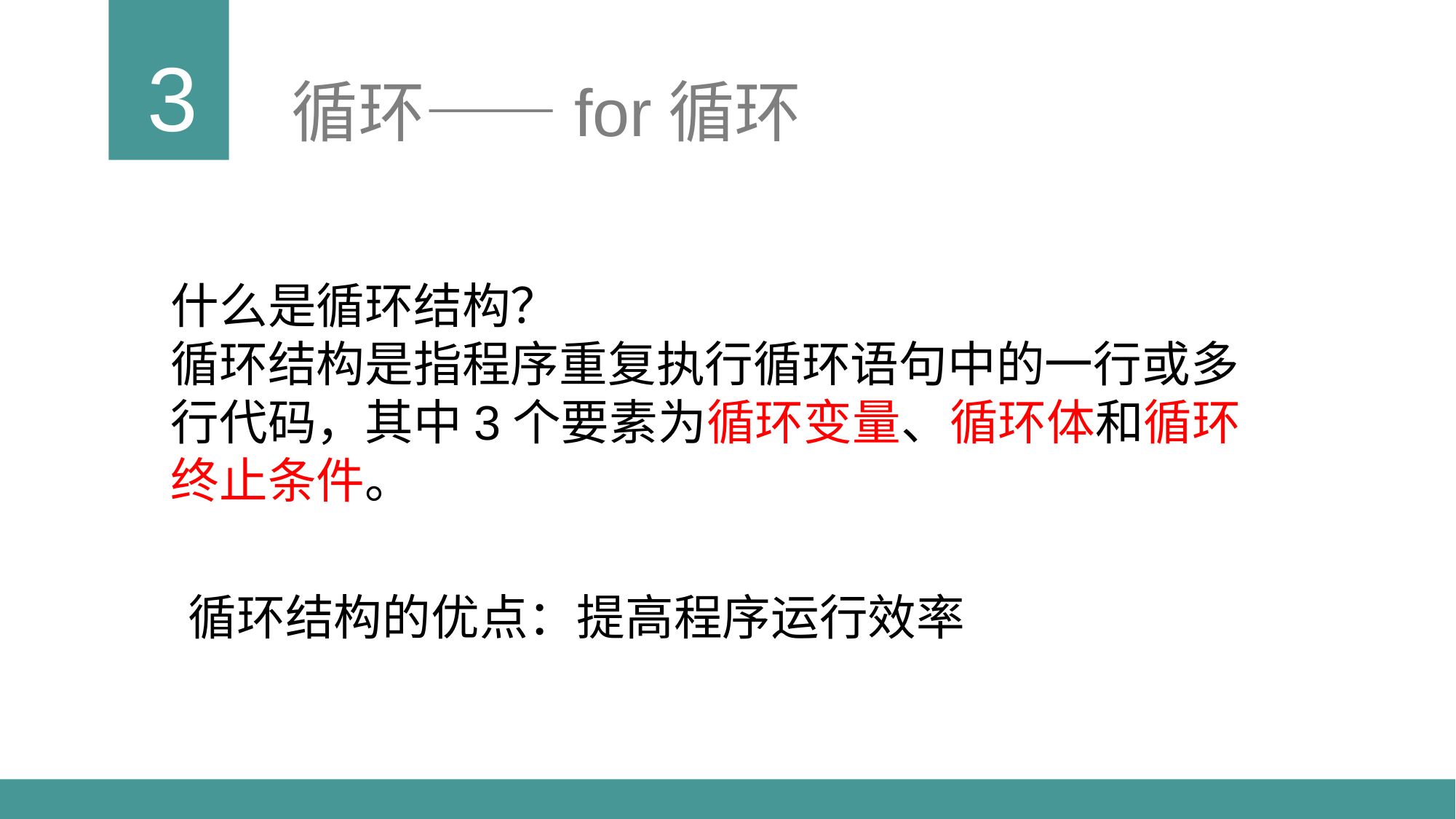

3
循环——for循环
什么是循环结构？
循环结构是指程序重复执行循环语句中的一行或多行代码，其中3个要素为循环变量、循环体和循环终止条件。
循环结构的优点：提高程序运行效率